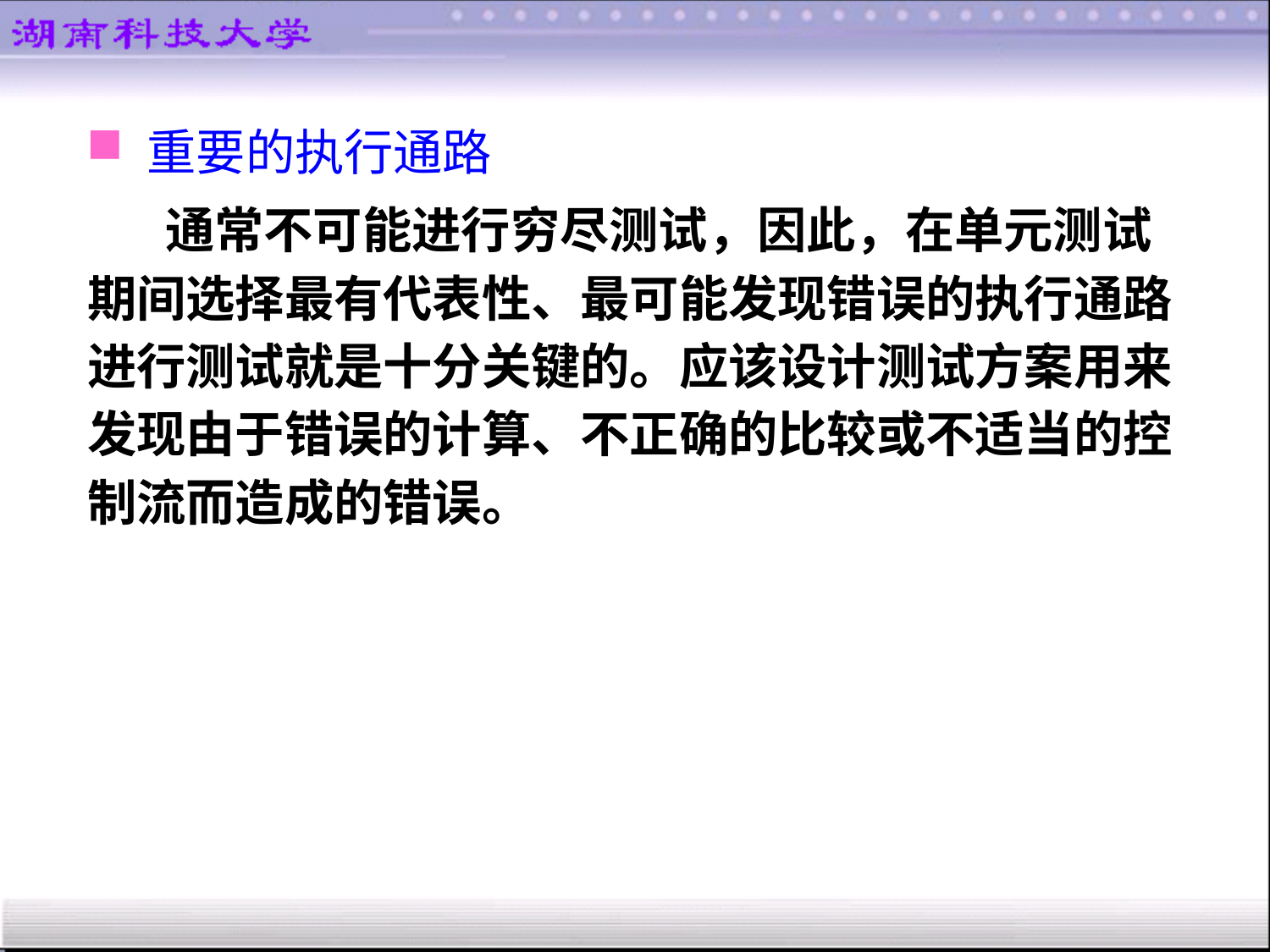

重要的执行通路
      通常不可能进行穷尽测试，因此，在单元测试期间选择最有代表性、最可能发现错误的执行通路进行测试就是十分关键的。应该设计测试方案用来发现由于错误的计算、不正确的比较或不适当的控制流而造成的错误。